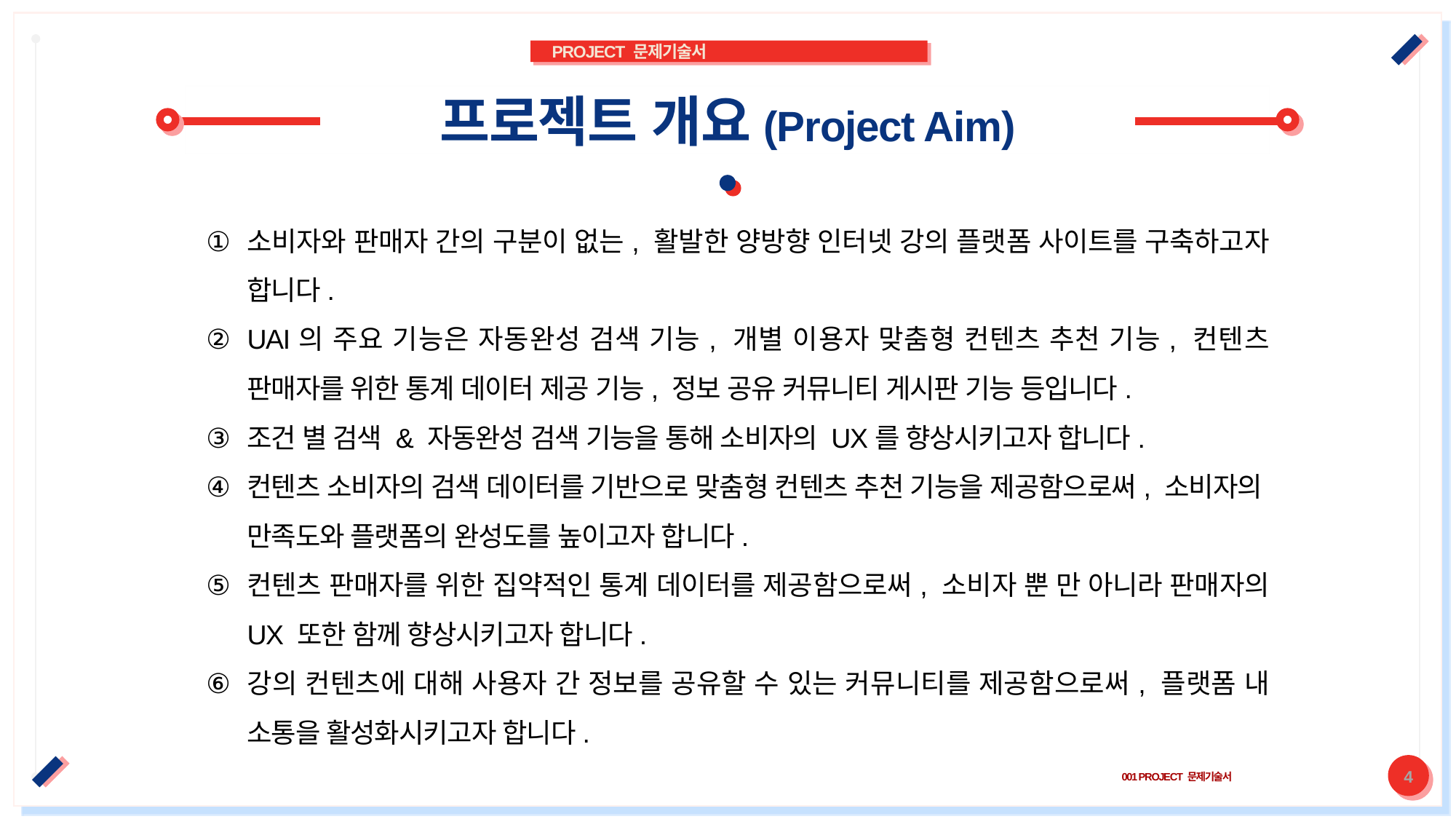

PROJECT 문제기술서
# 프로젝트 개요(Project Aim)

소비자와 판매자 간의 구분이 없는, 활발한 양방향 인터넷 강의 플랫폼 사이트를 구축하고자 합니다.
UAI의 주요 기능은 자동완성 검색 기능, 개별 이용자 맞춤형 컨텐츠 추천 기능, 컨텐츠 판매자를 위한 통계 데이터 제공 기능, 정보 공유 커뮤니티 게시판 기능 등입니다.
조건 별 검색 & 자동완성 검색 기능을 통해 소비자의 UX를 향상시키고자 합니다.
컨텐츠 소비자의 검색 데이터를 기반으로 맞춤형 컨텐츠 추천 기능을 제공함으로써, 소비자의  만족도와 플랫폼의 완성도를 높이고자 합니다.
컨텐츠 판매자를 위한 집약적인 통계 데이터를 제공함으로써, 소비자 뿐 만 아니라 판매자의 UX 또한 함께 향상시키고자 합니다.
강의 컨텐츠에 대해 사용자 간 정보를 공유할 수 있는 커뮤니티를 제공함으로써, 플랫폼 내 소통을 활성화시키고자 합니다.
001 PROJECT 문제기술서
4